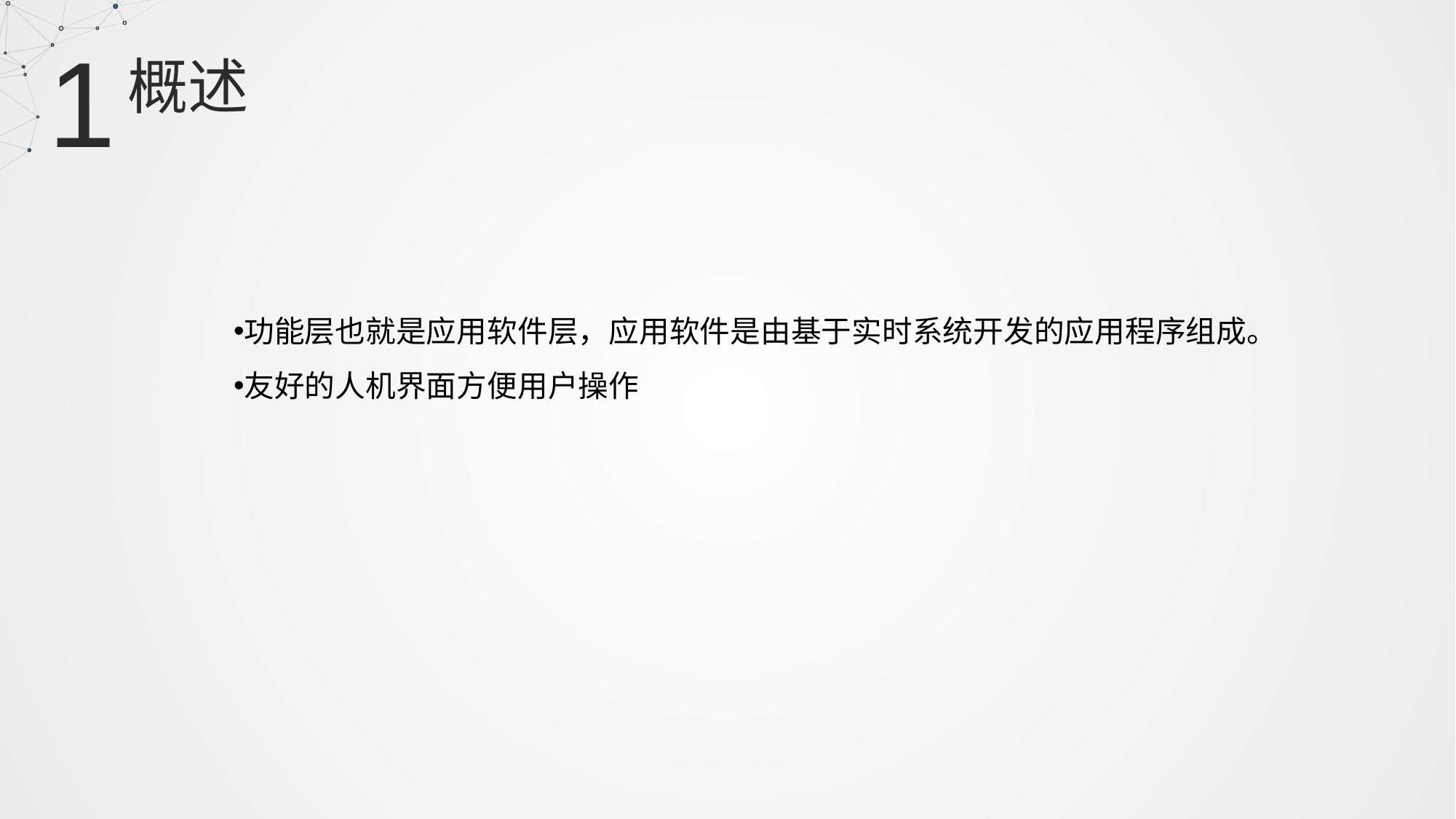

1
概述
功能层也就是应用软件层，应用软件是由基于实时系统开发的应用程序组成。
友好的人机界面方便用户操作